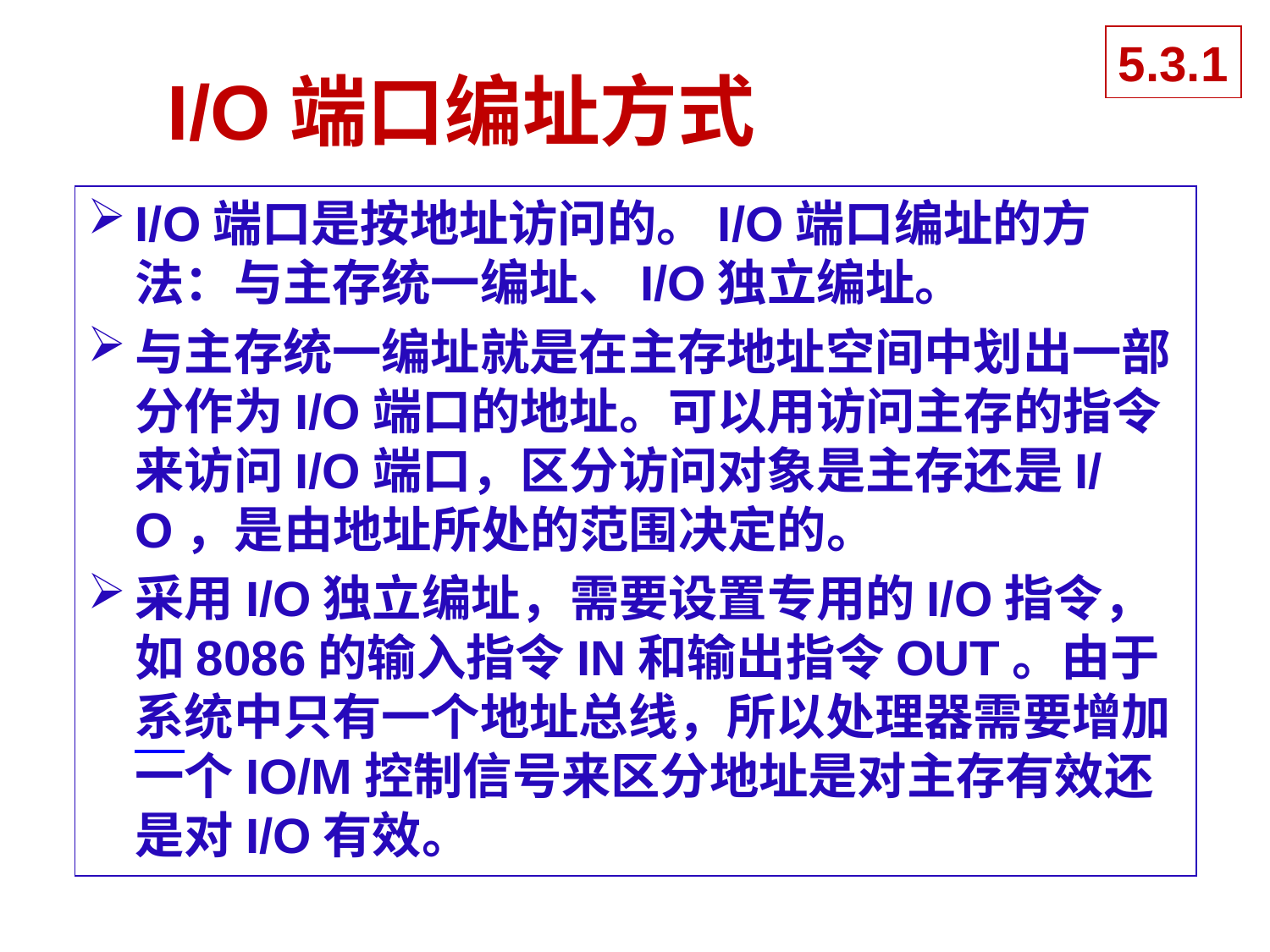

5.3.1
# I/O端口编址方式
I/O端口是按地址访问的。I/O端口编址的方法：与主存统一编址、I/O独立编址。
与主存统一编址就是在主存地址空间中划出一部分作为I/O端口的地址。可以用访问主存的指令来访问I/O端口，区分访问对象是主存还是I/O，是由地址所处的范围决定的。
采用I/O独立编址，需要设置专用的I/O指令，如8086的输入指令IN和输出指令OUT。由于系统中只有一个地址总线，所以处理器需要增加一个IO/M控制信号来区分地址是对主存有效还是对I/O有效。